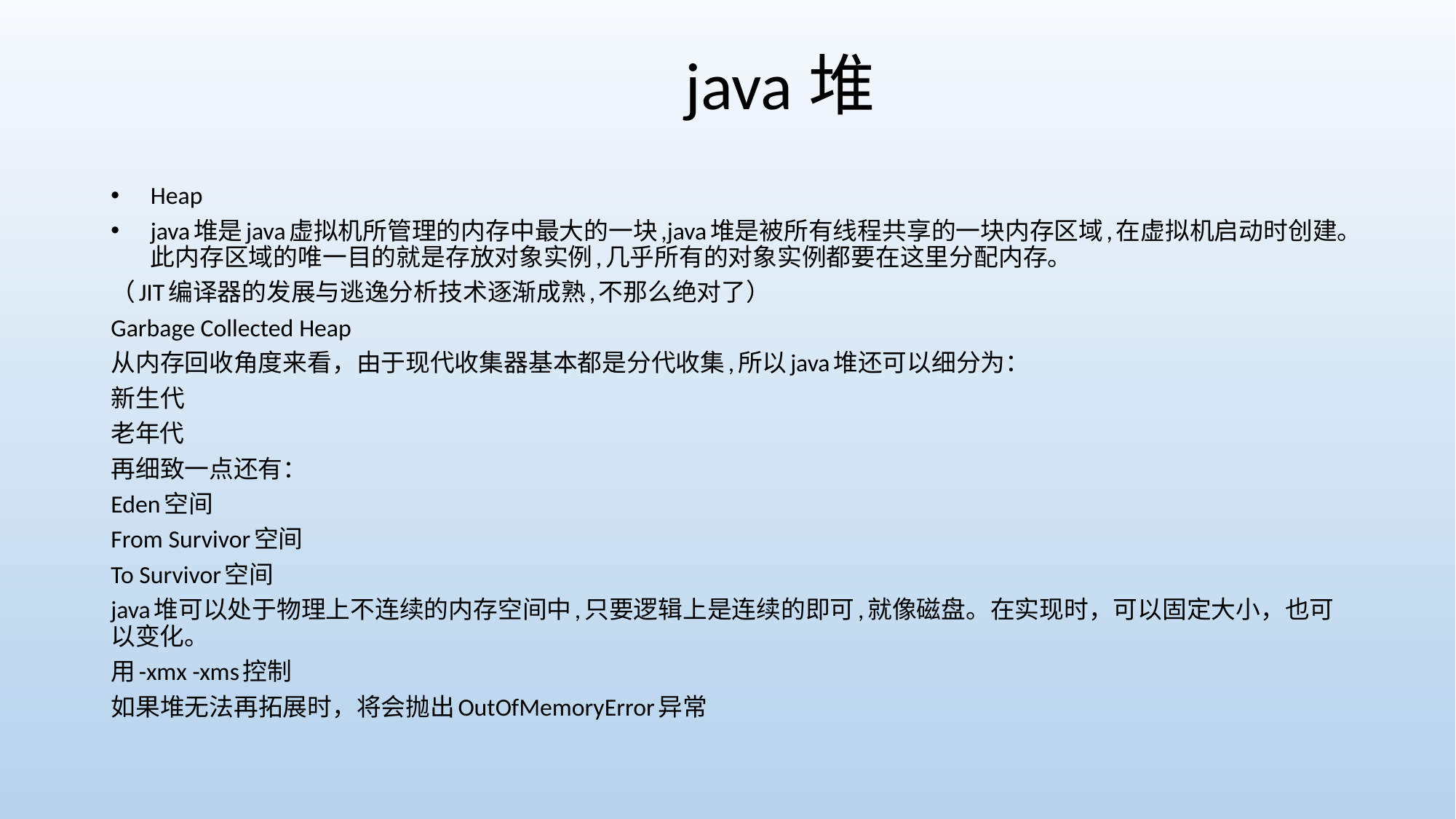

# java堆
Heap
java堆是java虚拟机所管理的内存中最大的一块,java堆是被所有线程共享的一块内存区域,在虚拟机启动时创建。此内存区域的唯一目的就是存放对象实例,几乎所有的对象实例都要在这里分配内存。
（JIT编译器的发展与逃逸分析技术逐渐成熟,不那么绝对了）
Garbage Collected Heap
从内存回收角度来看，由于现代收集器基本都是分代收集,所以java堆还可以细分为：
新生代
老年代
再细致一点还有：
Eden空间
From Survivor空间
To Survivor空间
java堆可以处于物理上不连续的内存空间中,只要逻辑上是连续的即可,就像磁盘。在实现时，可以固定大小，也可以变化。
用-xmx -xms控制
如果堆无法再拓展时，将会抛出OutOfMemoryError异常